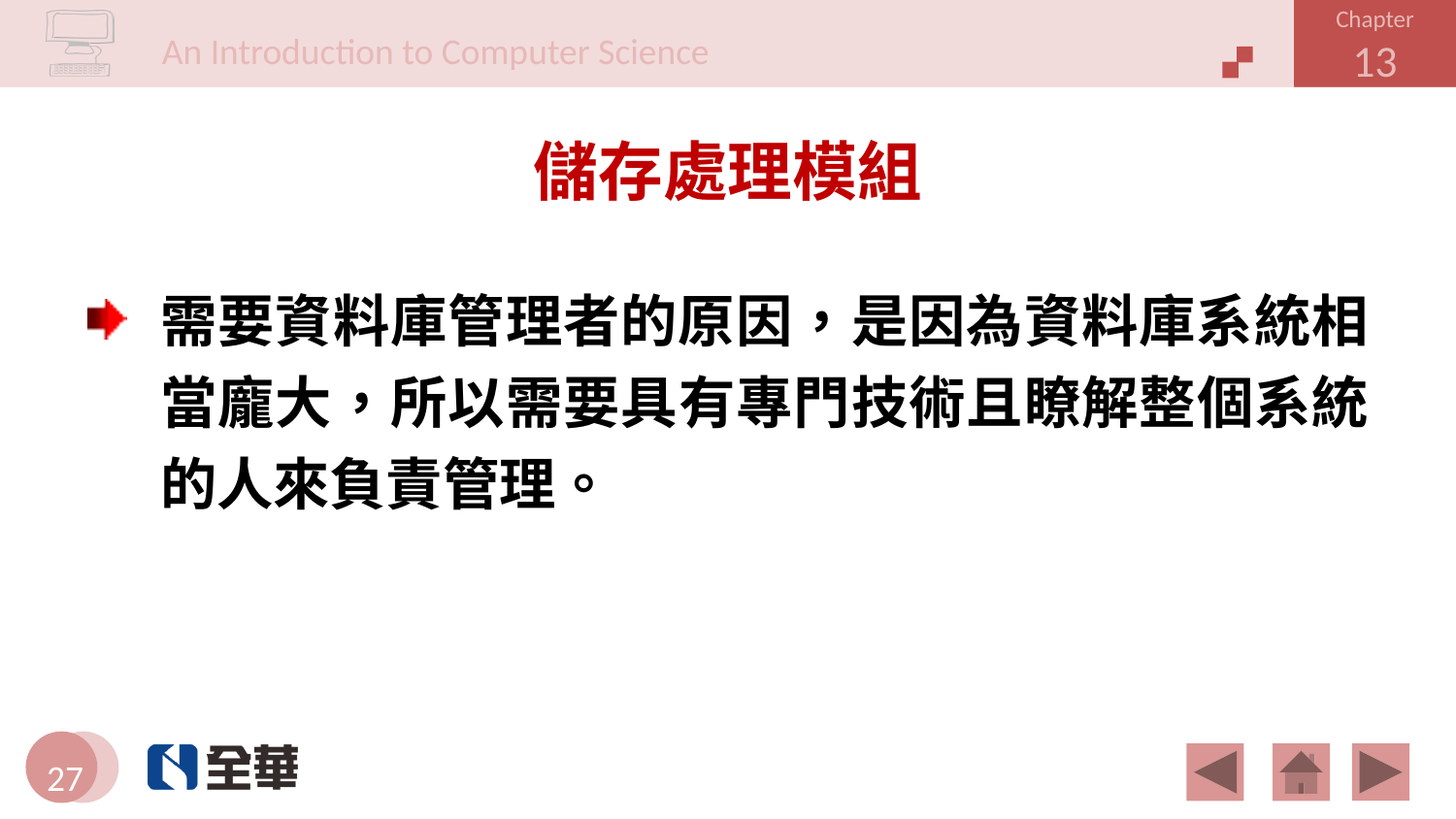

# 儲存處理模組
需要資料庫管理者的原因，是因為資料庫系統相當龐大，所以需要具有專門技術且瞭解整個系統的人來負責管理。